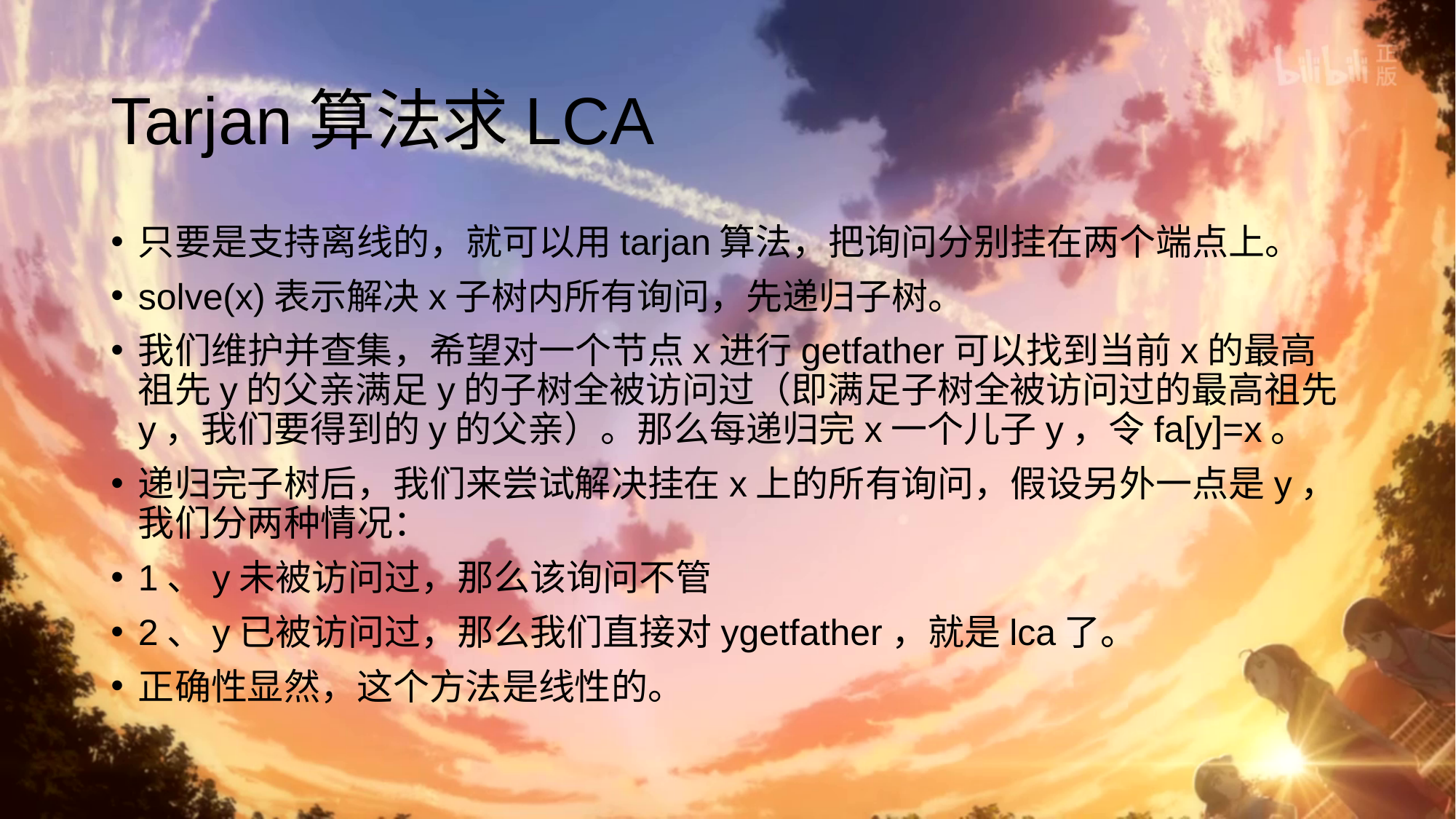

# Tarjan算法求LCA
只要是支持离线的，就可以用tarjan算法，把询问分别挂在两个端点上。
solve(x)表示解决x子树内所有询问，先递归子树。
我们维护并查集，希望对一个节点x进行getfather可以找到当前x的最高祖先y的父亲满足y的子树全被访问过（即满足子树全被访问过的最高祖先y，我们要得到的y的父亲）。那么每递归完x一个儿子y，令fa[y]=x。
递归完子树后，我们来尝试解决挂在x上的所有询问，假设另外一点是y，我们分两种情况：
1、y未被访问过，那么该询问不管
2、y已被访问过，那么我们直接对ygetfather，就是lca了。
正确性显然，这个方法是线性的。